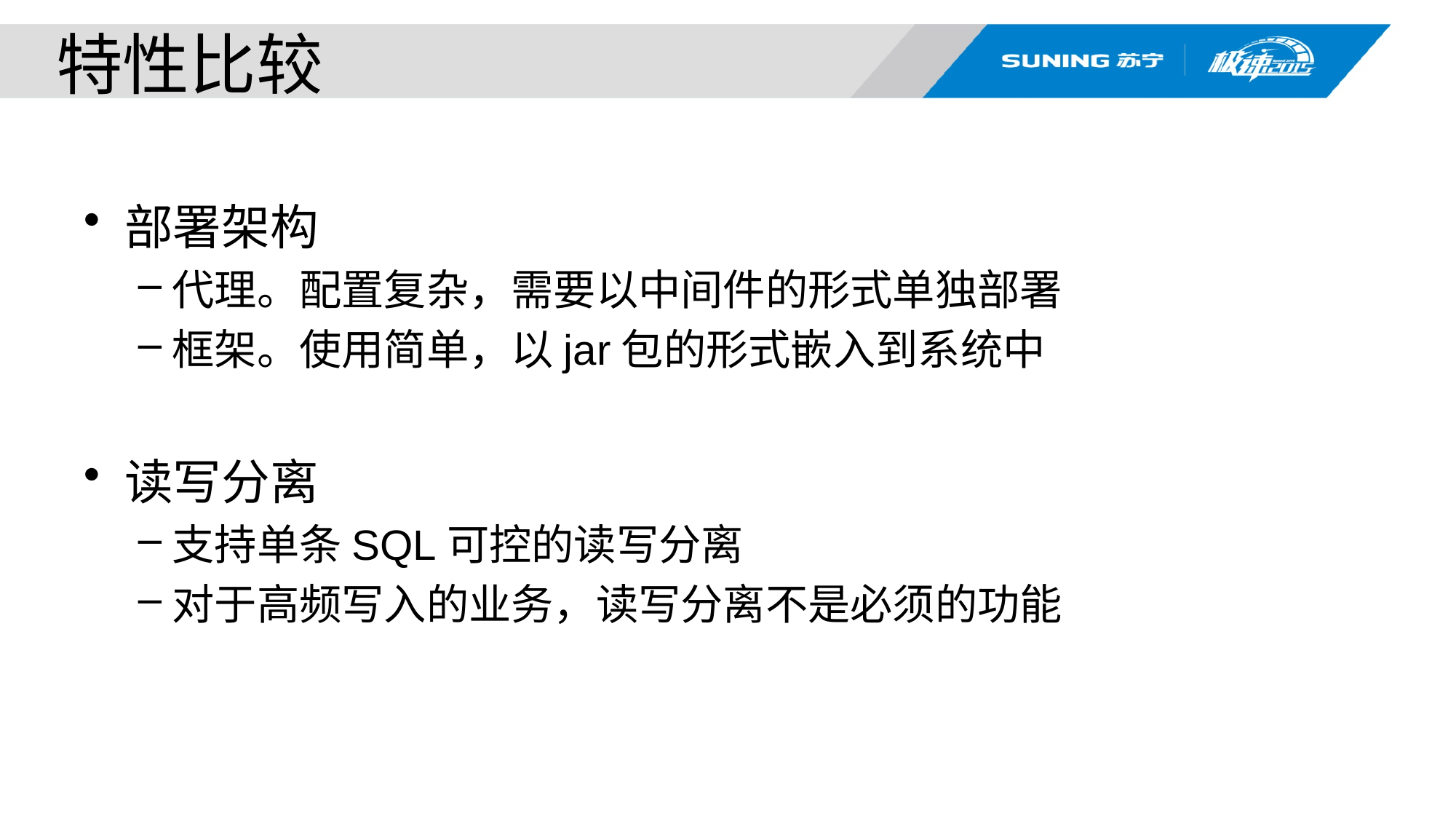

# 特性比较
部署架构
代理。配置复杂，需要以中间件的形式单独部署
框架。使用简单，以jar包的形式嵌入到系统中

读写分离
支持单条SQL可控的读写分离
对于高频写入的业务，读写分离不是必须的功能